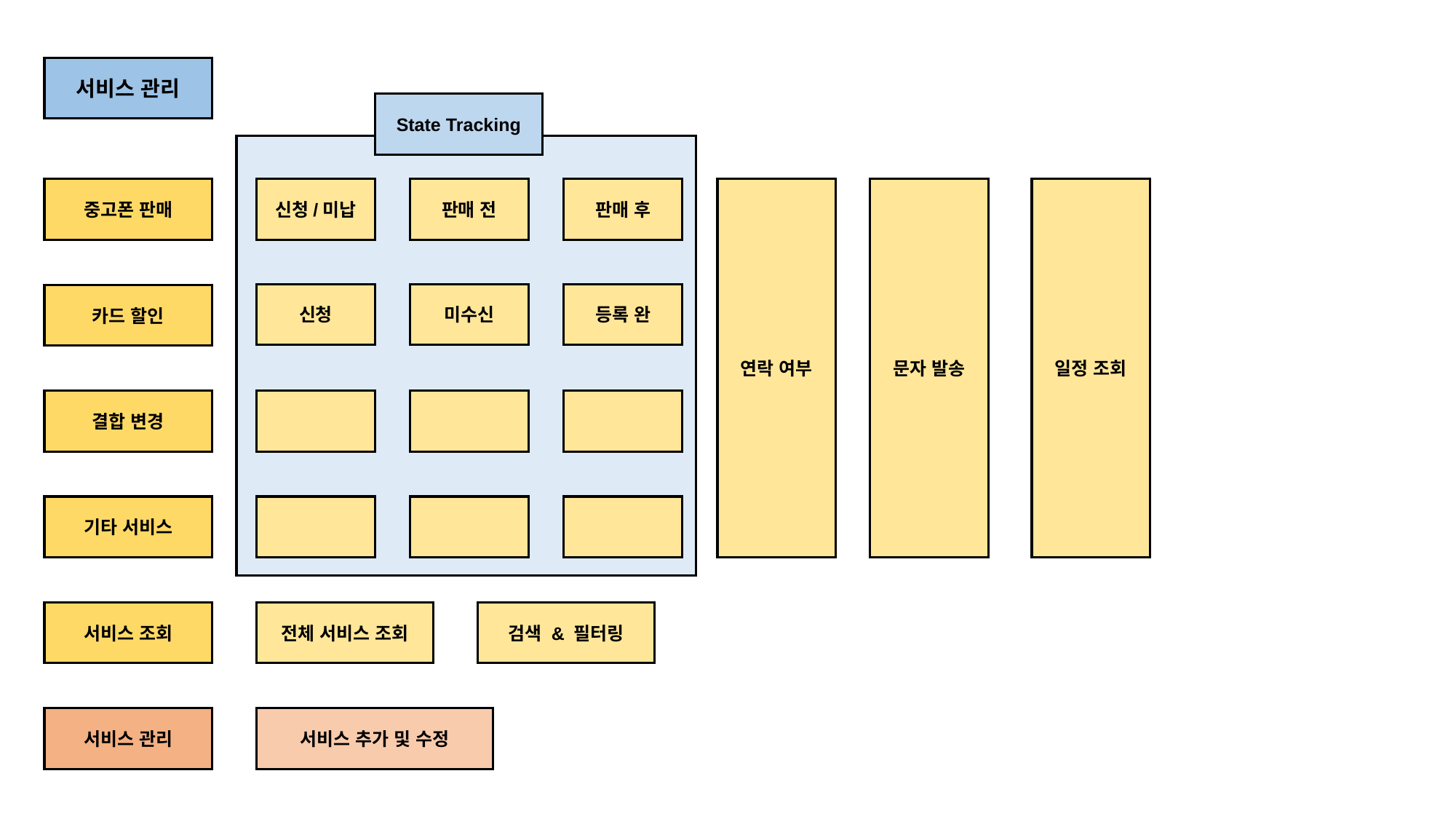

서비스 관리
State Tracking

중고폰 판매
신청/미납
판매 전
판매 후
연락 여부
문자 발송
일정 조회
신청
미수신
등록 완
카드 할인
결합 변경

기타 서비스

서비스 조회
전체 서비스 조회
검색 & 필터링
서비스 관리
서비스 추가 및 수정